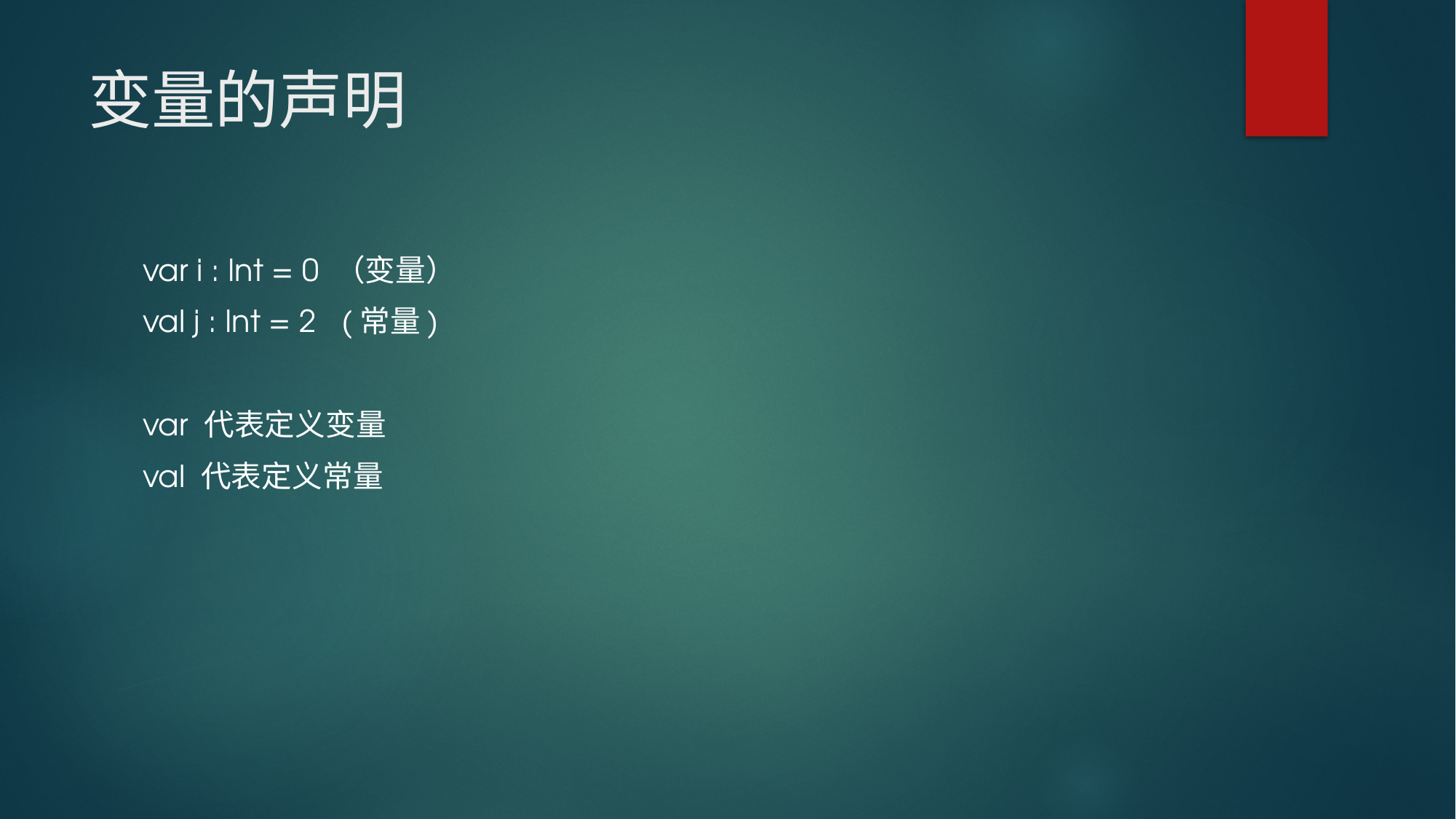

# 变量的声明
var i : Int = 0 （变量）
val j : Int = 2   (常量)

var 代表定义变量
val 代表定义常量